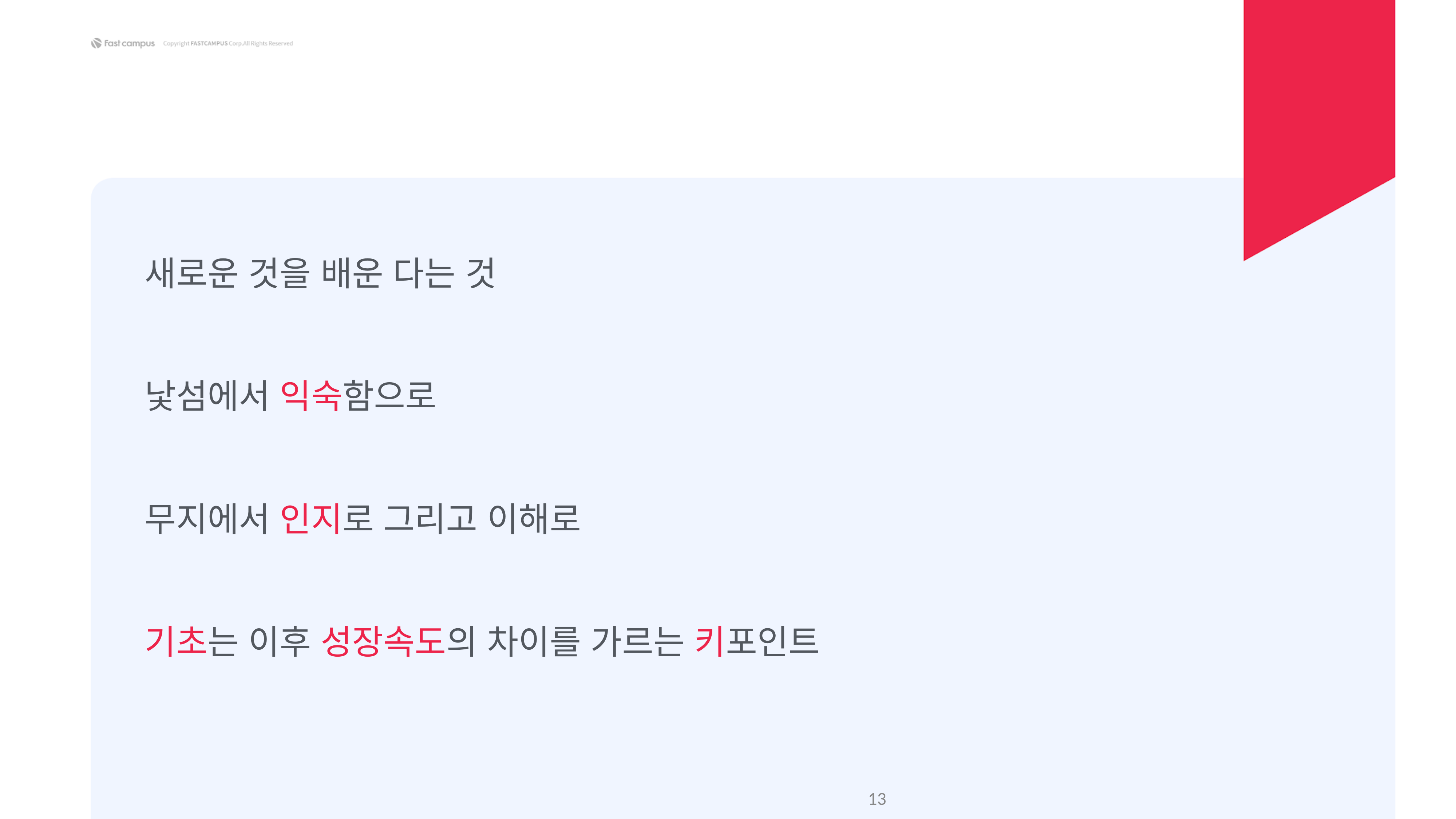

새로운 것을 배운 다는 것

낯섬에서 익숙함으로

무지에서 인지로 그리고 이해로

기초는 이후 성장속도의 차이를 가르는 키포인트
13